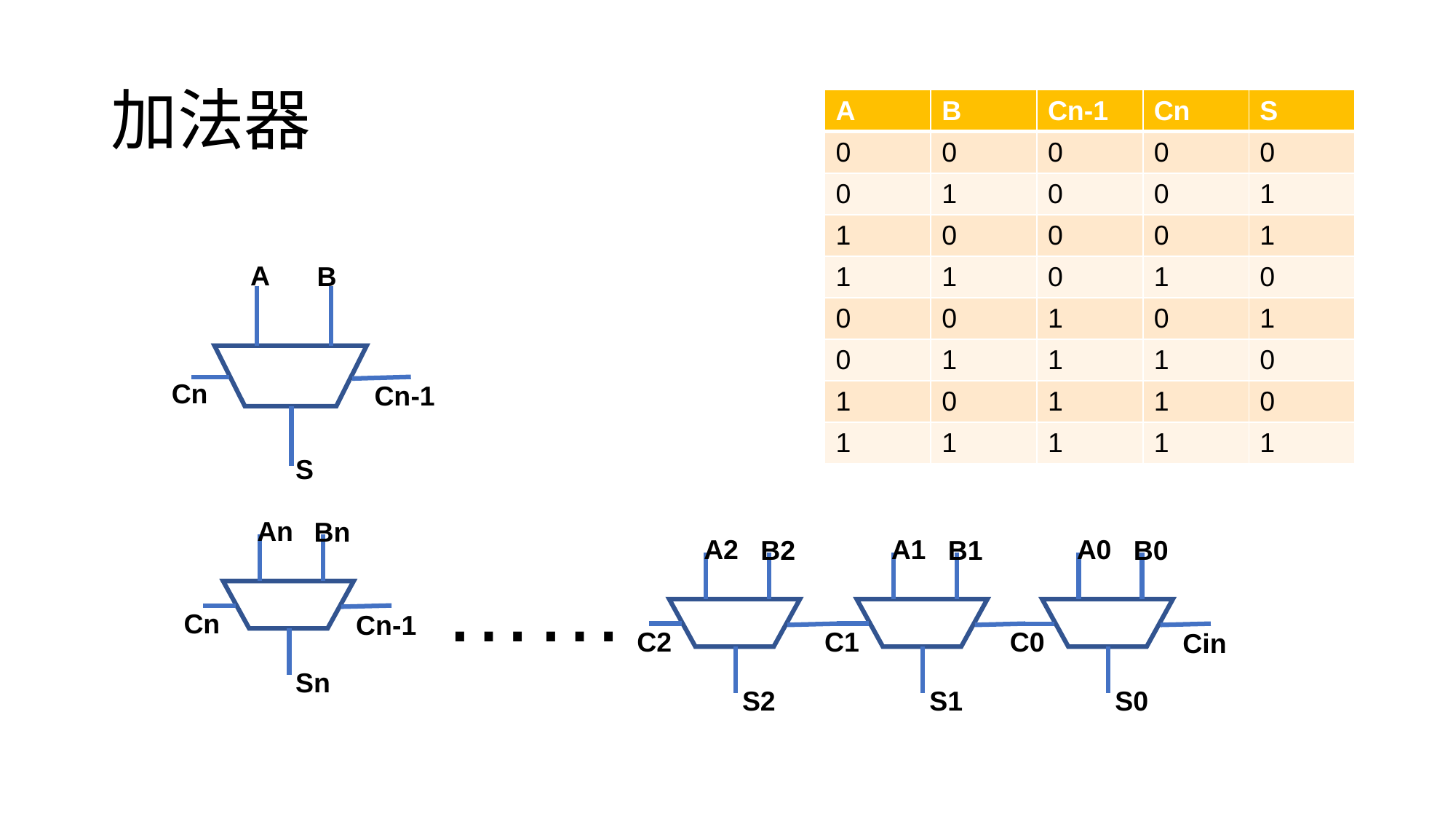

# 加法器
| A | B | Cn-1 | Cn | S |
| --- | --- | --- | --- | --- |
| 0 | 0 | 0 | 0 | 0 |
| 0 | 1 | 0 | 0 | 1 |
| 1 | 0 | 0 | 0 | 1 |
| 1 | 1 | 0 | 1 | 0 |
| 0 | 0 | 1 | 0 | 1 |
| 0 | 1 | 1 | 1 | 0 |
| 1 | 0 | 1 | 1 | 0 |
| 1 | 1 | 1 | 1 | 1 |

B
S
A
Cn
Cn-1
Bn

Sn
An
Cn
Cn-1
B2

S2
A2
C2
B1

S1
A1
C1
B0

S0
A0
C0
Cin
……